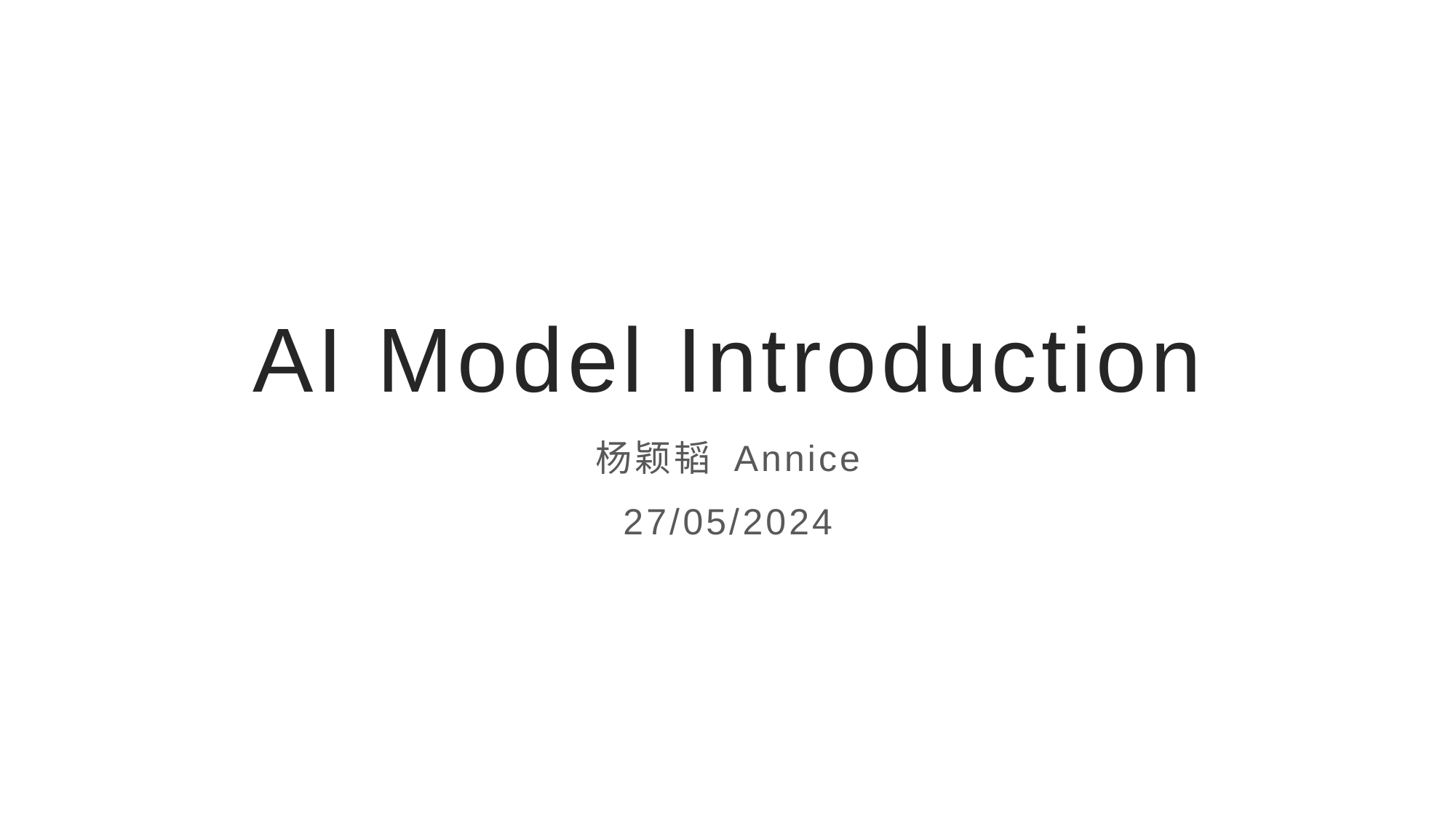

# AI Model Introduction
杨颖韬 Annice
27/05/2024